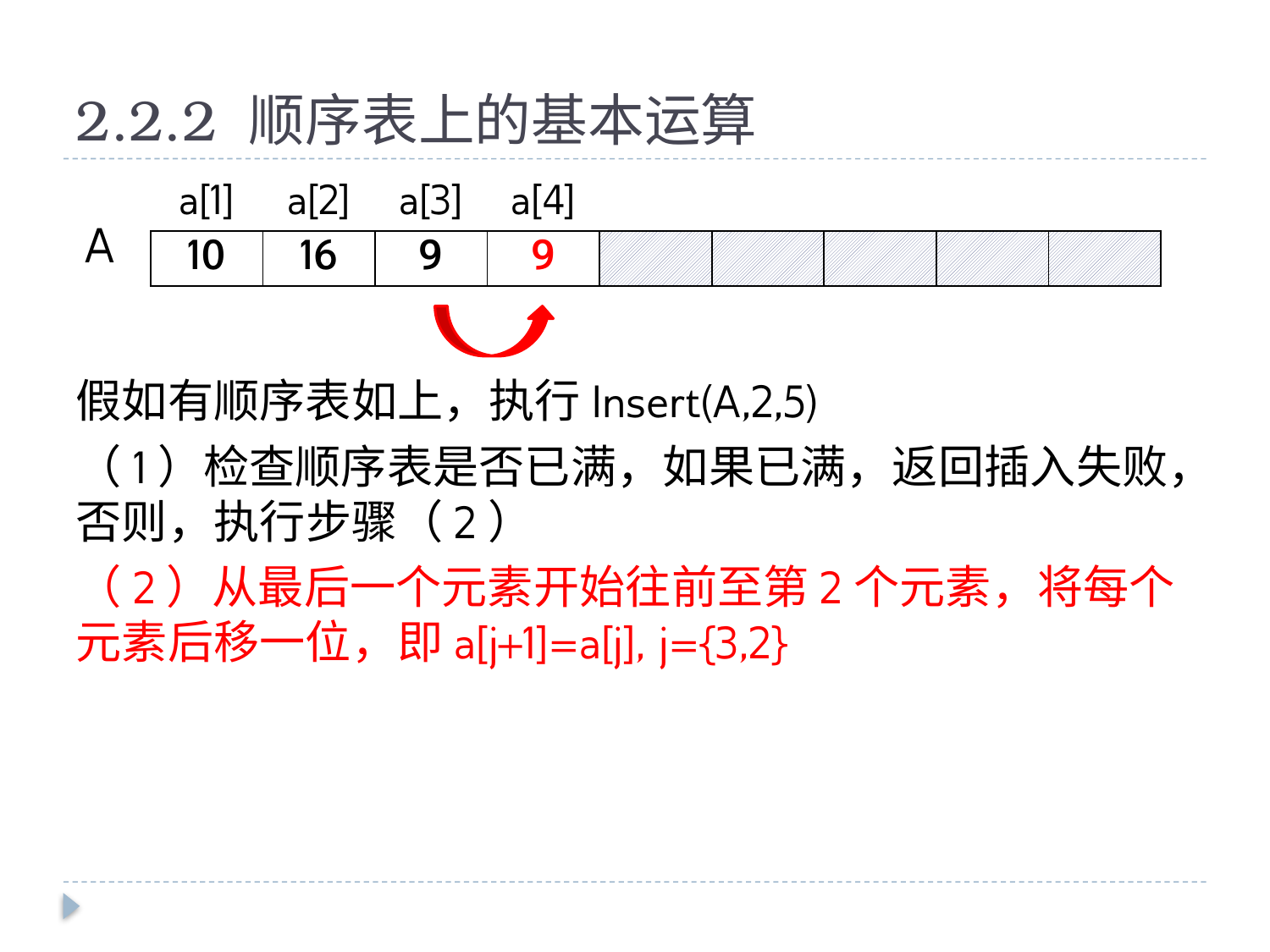

# 2.2.2 顺序表上的基本运算

假如有顺序表如上，执行Insert(A,2,5)
（1）检查顺序表是否已满，如果已满，返回插入失败，否则，执行步骤（2）
（2）从最后一个元素开始往前至第2个元素，将每个元素后移一位，即a[j+1]=a[j], j={3,2}
| a[1] | a[2] | a[3] | a[4] |  |  |  |  |  |
| --- | --- | --- | --- | --- | --- | --- | --- | --- |
| 10 | 16 | 9 | 9 |  |  |  |  |  |
A